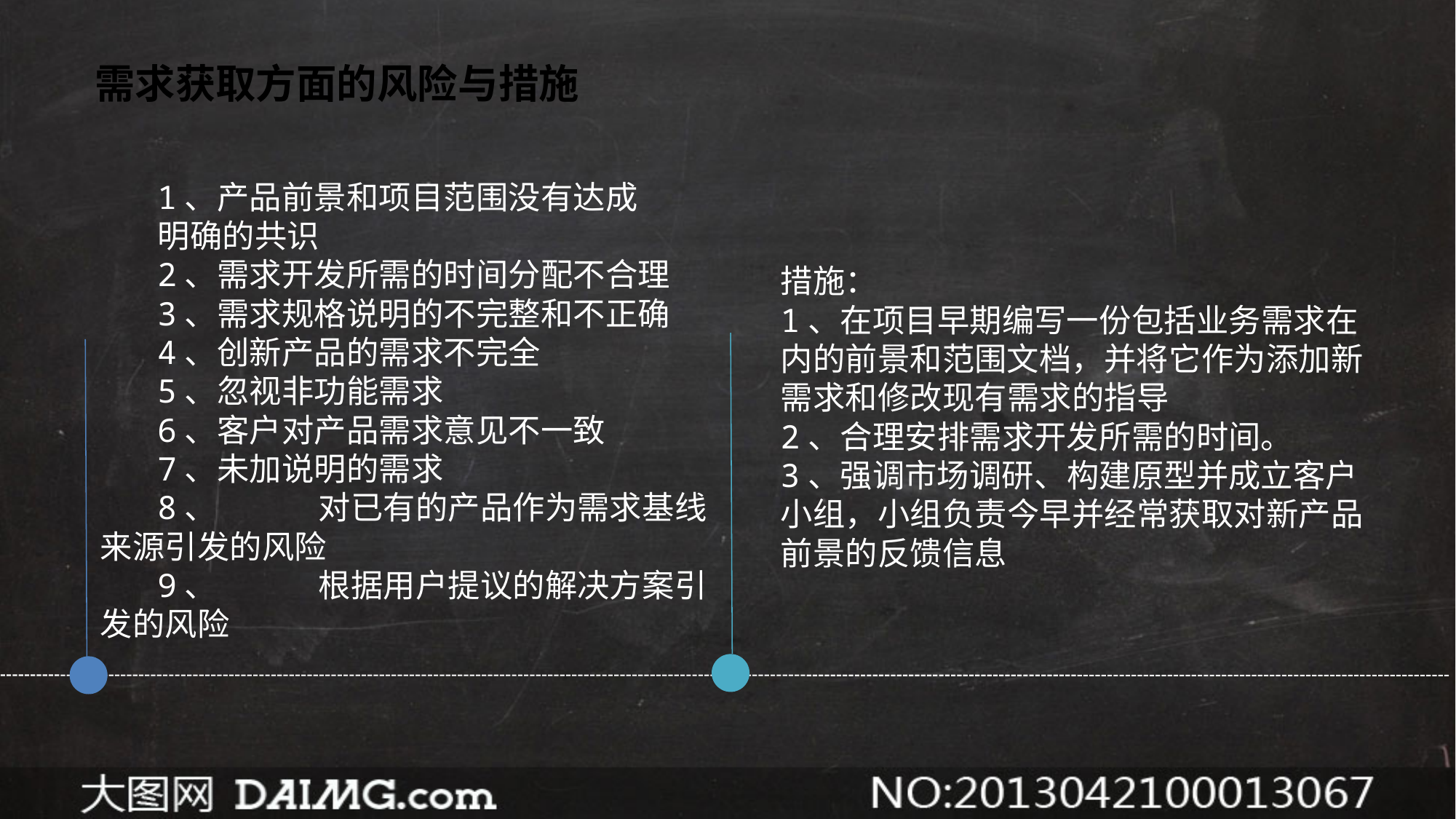

需求获取方面的风险与措施
1、产品前景和项目范围没有达成
明确的共识
2、需求开发所需的时间分配不合理
3、需求规格说明的不完整和不正确
4、创新产品的需求不完全
5、忽视非功能需求
6、客户对产品需求意见不一致
7、未加说明的需求
8、	对已有的产品作为需求基线来源引发的风险
9、	根据用户提议的解决方案引发的风险

措施：
1、在项目早期编写一份包括业务需求在内的前景和范围文档，并将它作为添加新需求和修改现有需求的指导
2、合理安排需求开发所需的时间。
3、强调市场调研、构建原型并成立客户小组，小组负责今早并经常获取对新产品前景的反馈信息